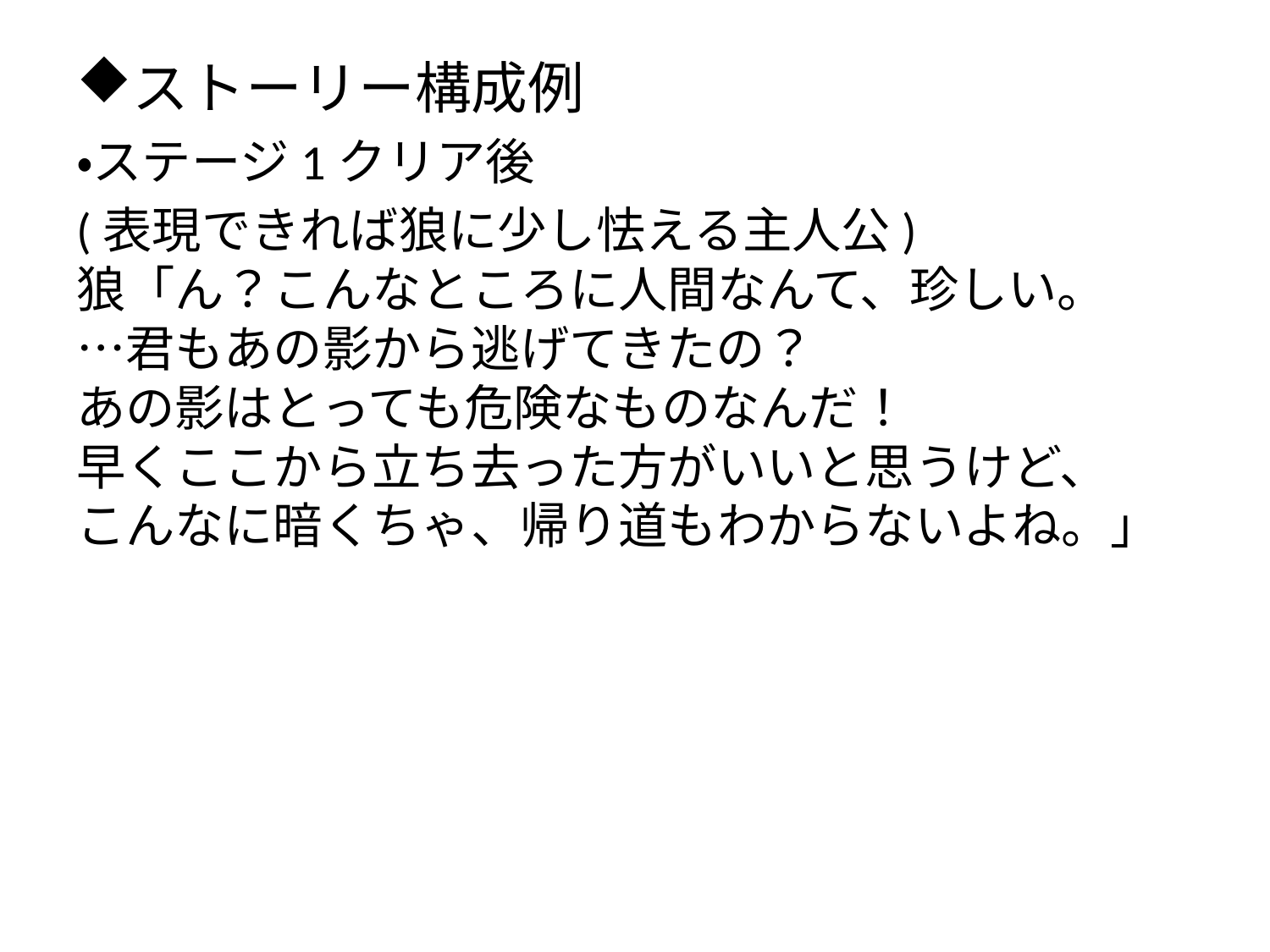

ストーリー構成例
・ステージ1クリア後
(表現できれば狼に少し怯える主人公)
狼「ん？こんなところに人間なんて、珍しい。
…君もあの影から逃げてきたの？
あの影はとっても危険なものなんだ！
早くここから立ち去った方がいいと思うけど、
こんなに暗くちゃ、帰り道もわからないよね。」